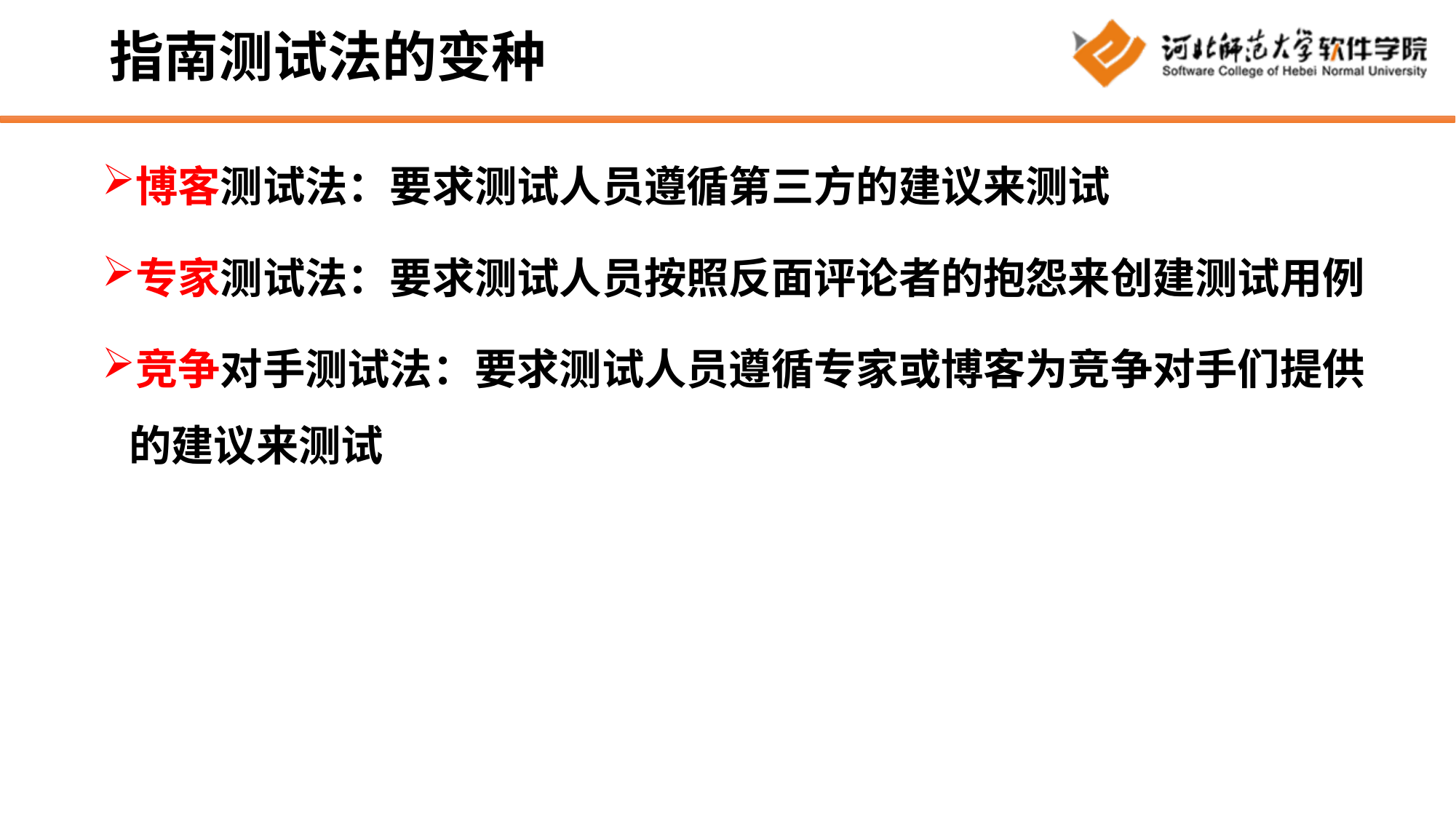

# 指南测试法的变种
博客测试法：要求测试人员遵循第三方的建议来测试
专家测试法：要求测试人员按照反面评论者的抱怨来创建测试用例
竞争对手测试法：要求测试人员遵循专家或博客为竞争对手们提供的建议来测试